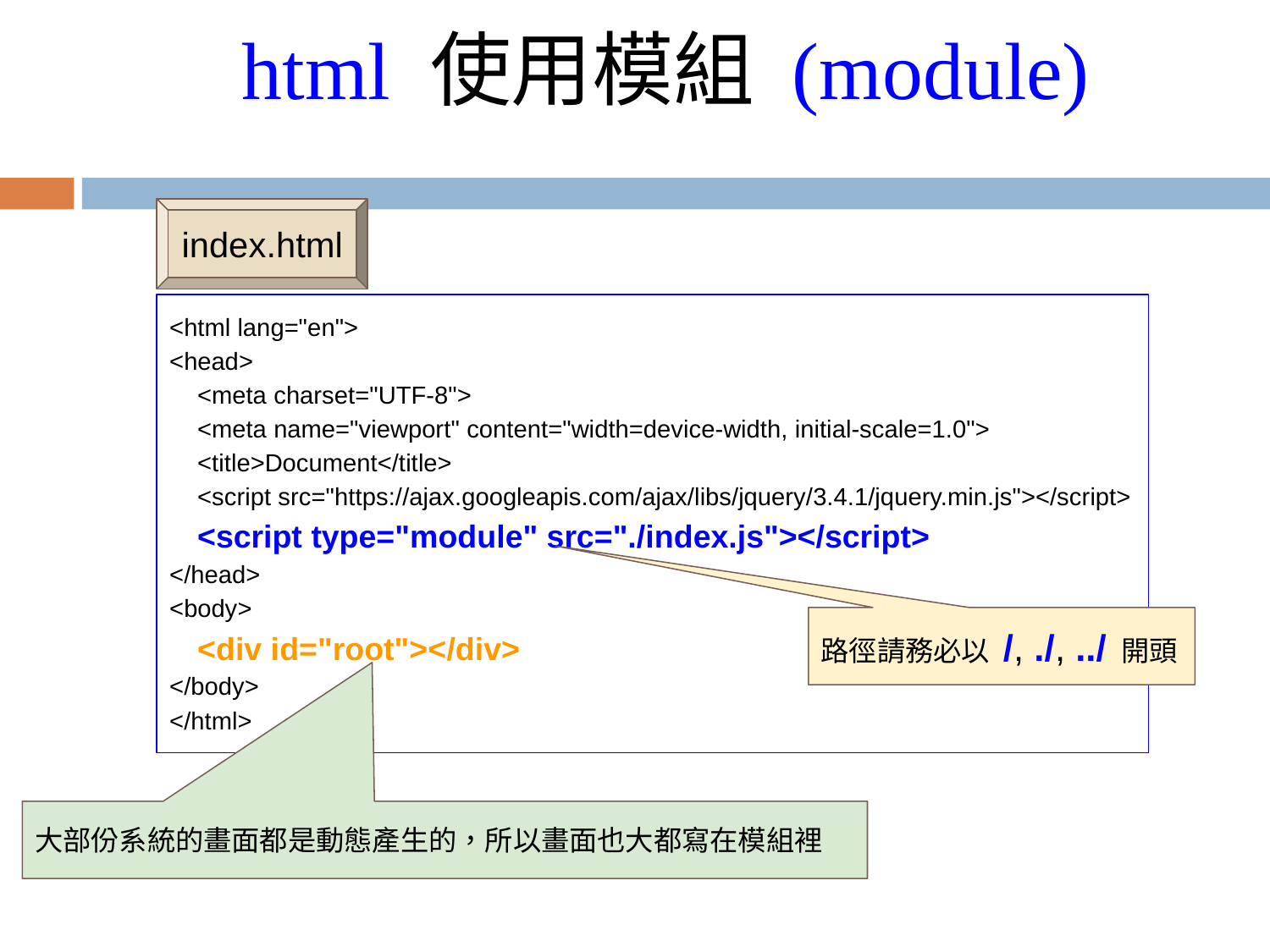

html 使用模組 (module)
index.html
<html lang="en">
<head>
    <meta charset="UTF-8">
    <meta name="viewport" content="width=device-width, initial-scale=1.0">
    <title>Document</title>
    <script src="https://ajax.googleapis.com/ajax/libs/jquery/3.4.1/jquery.min.js"></script>
    <script type="module" src="./index.js"></script>
</head>
<body>
    <div id="root"></div>
</body>
</html>
路徑請務必以 /, ./, ../ 開頭
大部份系統的畫面都是動態產生的，所以畫面也大都寫在模組裡